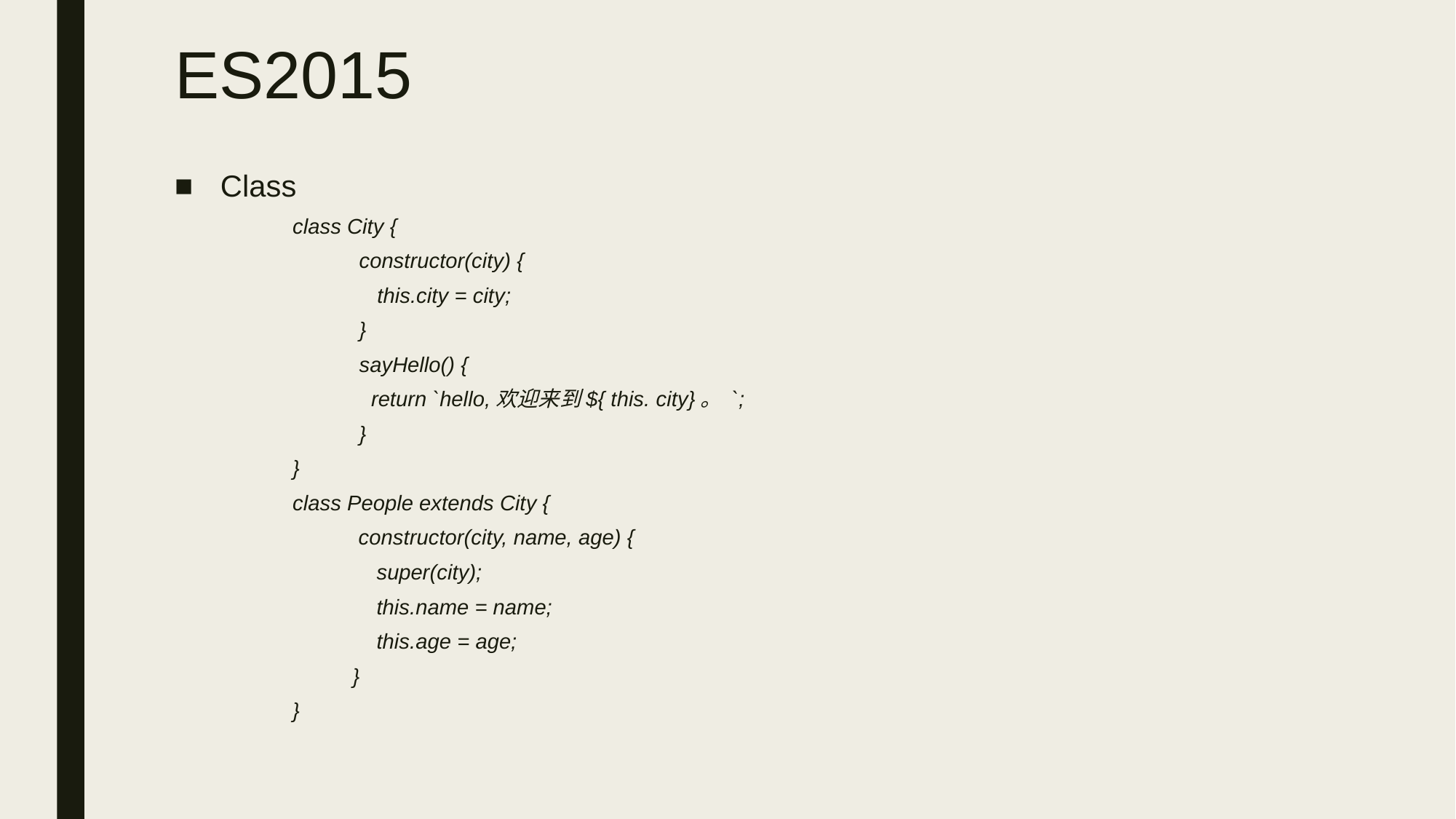

# ES2015
Class
class City {
  constructor(city) {
     this.city = city;
  }
  sayHello() {
    return `hello,欢迎来到${ this. city}。 `;
  }
}
class People extends City {
           constructor(city, name, age) {
              super(city);
              this.name = name;
              this.age = age;
          }
}